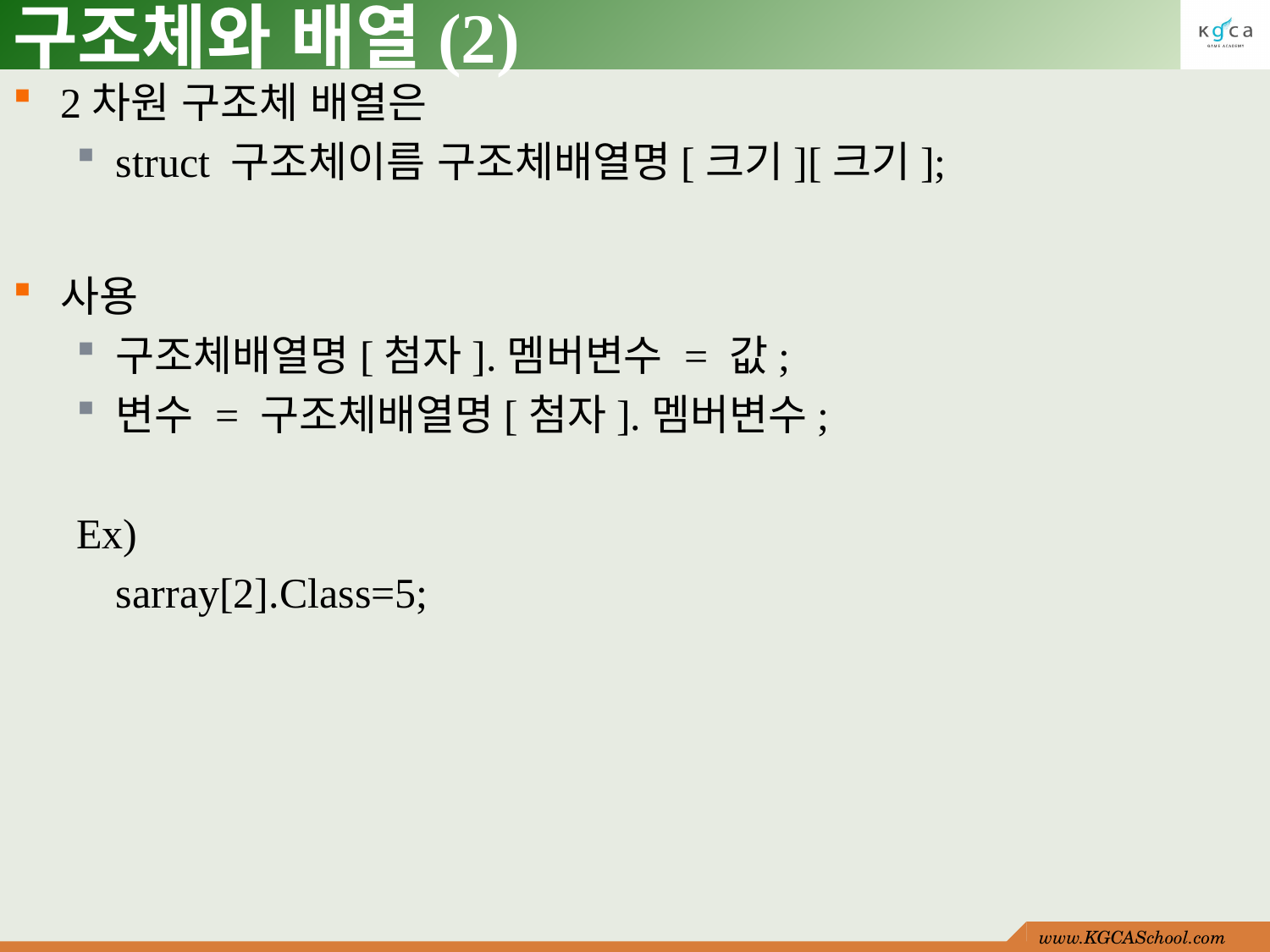

# 구조체와 배열(2)
2차원 구조체 배열은
struct 구조체이름 구조체배열명[크기][크기];

사용
구조체배열명[첨자].멤버변수 = 값;
변수 = 구조체배열명[첨자].멤버변수;

Ex)
	sarray[2].Class=5;